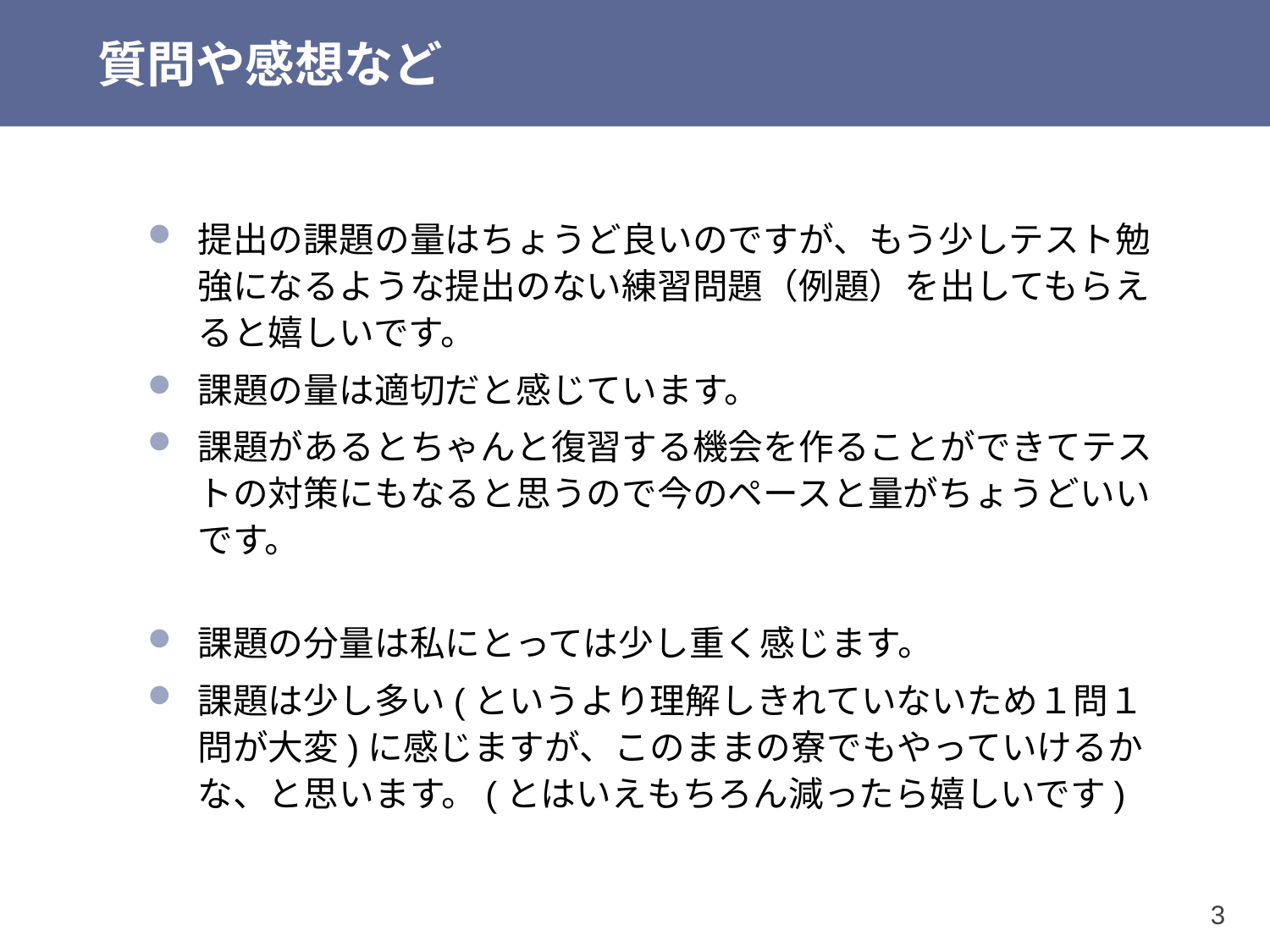

# 質問や感想など
提出の課題の量はちょうど良いのですが、もう少しテスト勉強になるような提出のない練習問題（例題）を出してもらえると嬉しいです。
課題の量は適切だと感じています。
課題があるとちゃんと復習する機会を作ることができてテストの対策にもなると思うので今のペースと量がちょうどいいです。
課題の分量は私にとっては少し重く感じます。
課題は少し多い(というより理解しきれていないため１問１問が大変)に感じますが、このままの寮でもやっていけるかな、と思います。(とはいえもちろん減ったら嬉しいです)